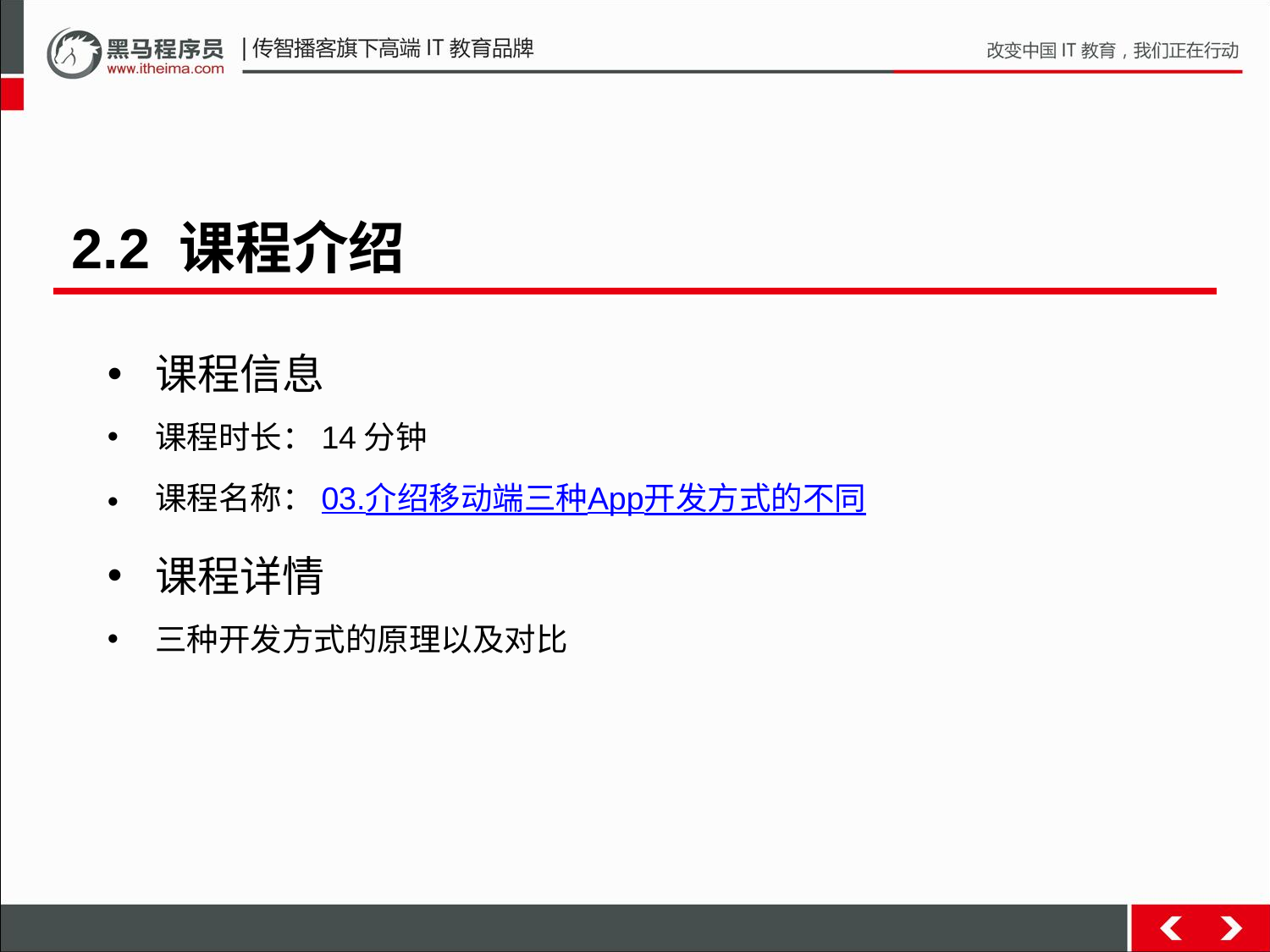

2.2 课程介绍
课程信息
课程时长：14分钟
课程名称：03.介绍移动端三种App开发方式的不同
课程详情
三种开发方式的原理以及对比